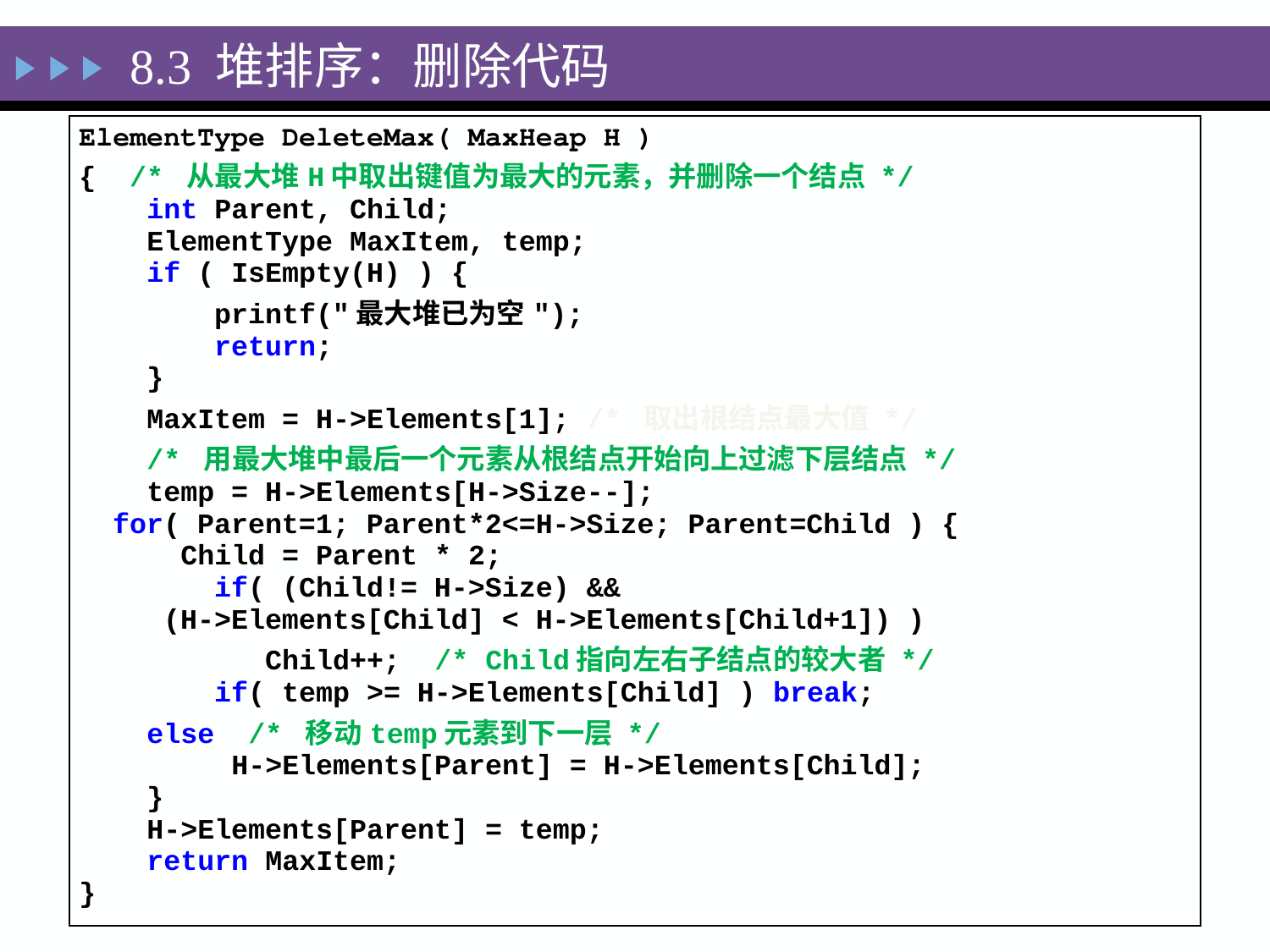

# 8.3 堆排序：删除代码
| ElementType DeleteMax( MaxHeap H ) { /\* 从最大堆H中取出键值为最大的元素，并删除一个结点 \*/ int Parent, Child; ElementType MaxItem, temp; if ( IsEmpty(H) ) { printf("最大堆已为空"); return; } MaxItem = H->Elements[1]; /\* 取出根结点最大值 \*/ /\* 用最大堆中最后一个元素从根结点开始向上过滤下层结点 \*/ temp = H->Elements[H->Size--]; for( Parent=1; Parent\*2<=H->Size; Parent=Child ) { Child = Parent \* 2; if( (Child!= H->Size) && (H->Elements[Child] < H->Elements[Child+1]) ) Child++; /\* Child指向左右子结点的较大者 \*/ if( temp >= H->Elements[Child] ) break; else /\* 移动temp元素到下一层 \*/ H->Elements[Parent] = H->Elements[Child]; } H->Elements[Parent] = temp; return MaxItem; } |
| --- |